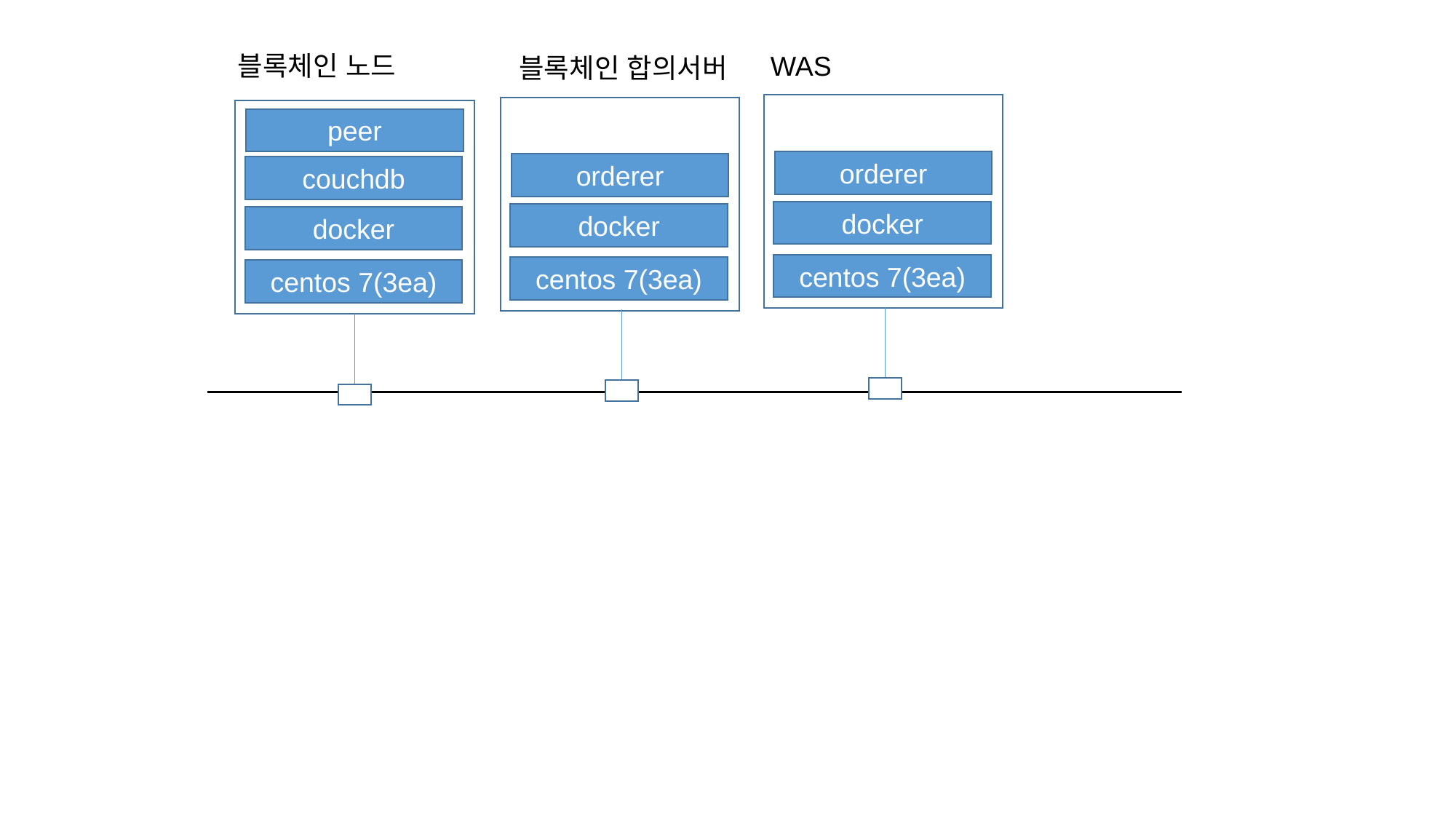

블록체인 노드
WAS
블록체인 합의서버

peer
orderer
orderer
couchdb
docker
docker
docker
centos 7(3ea)
centos 7(3ea)
centos 7(3ea)